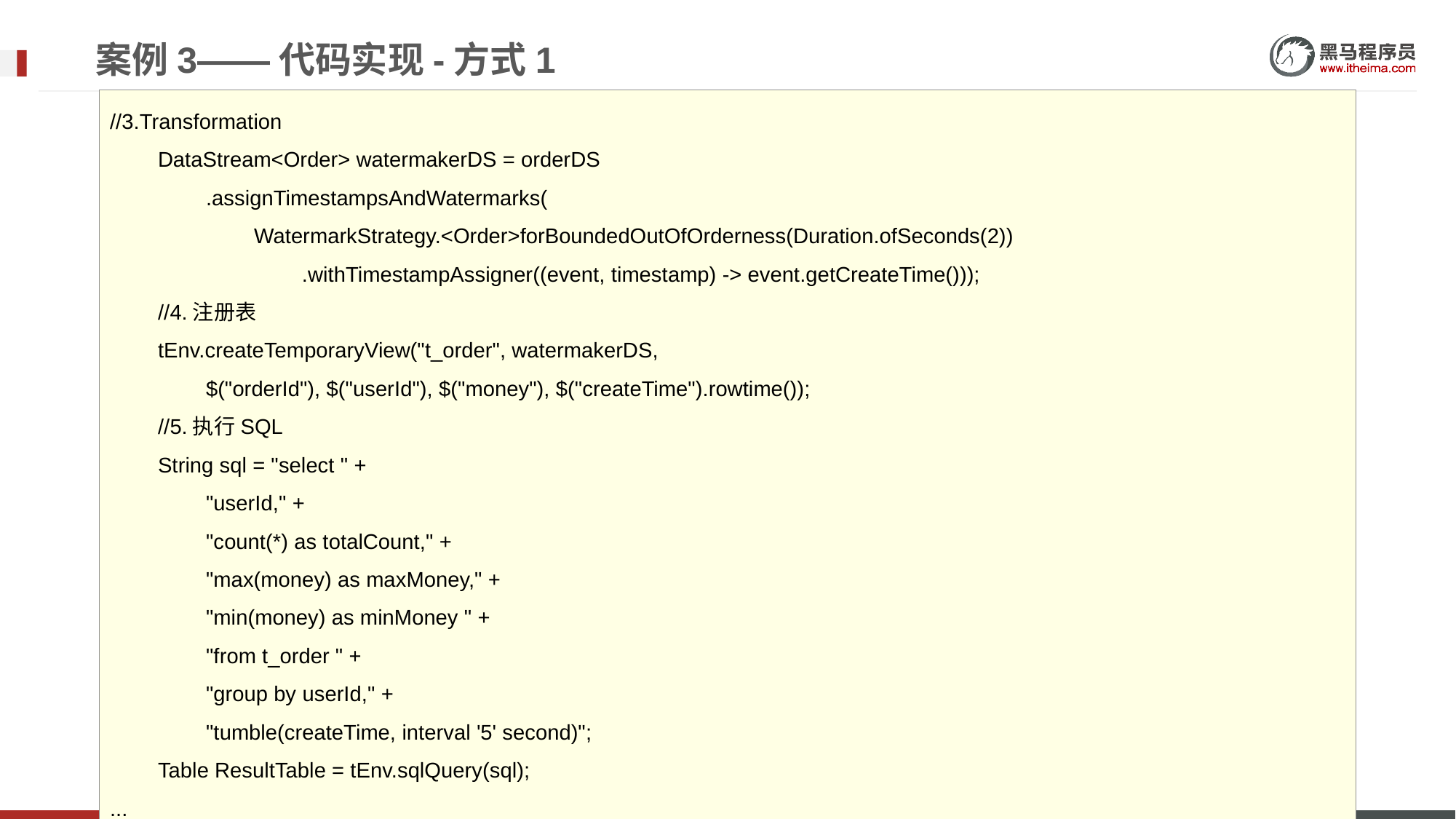

# 案例3——代码实现-方式1
//3.Transformation
        DataStream<Order> watermakerDS = orderDS
                .assignTimestampsAndWatermarks(
                        WatermarkStrategy.<Order>forBoundedOutOfOrderness(Duration.ofSeconds(2))
                                .withTimestampAssigner((event, timestamp) -> event.getCreateTime()));
        //4.注册表
        tEnv.createTemporaryView("t_order", watermakerDS,
                $("orderId"), $("userId"), $("money"), $("createTime").rowtime());
        //5.执行SQL
        String sql = "select " +
                "userId," +
                "count(*) as totalCount," +
                "max(money) as maxMoney," +
                "min(money) as minMoney " +
                "from t_order " +
                "group by userId," +
                "tumble(createTime, interval '5' second)";
        Table ResultTable = tEnv.sqlQuery(sql);
...